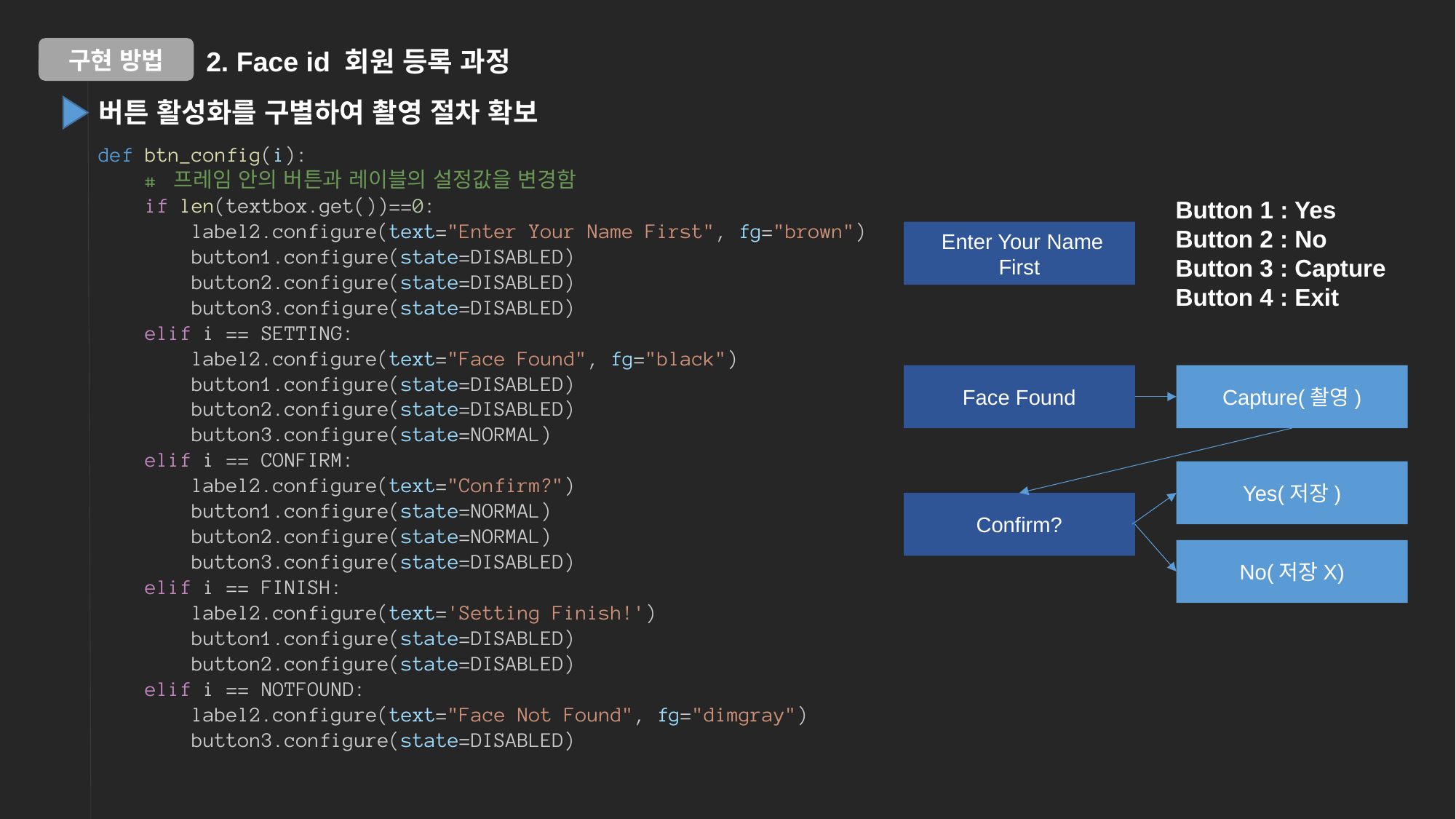

구현 방법
2. Face id 회원 등록 과정
버튼 활성화를 구별하여 촬영 절차 확보

def btn_config(i):
    # 프레임 안의 버튼과 레이블의 설정값을 변경함
    if len(textbox.get())==0:
        label2.configure(text="Enter Your Name First", fg="brown")
        button1.configure(state=DISABLED)
        button2.configure(state=DISABLED)
        button3.configure(state=DISABLED)
    elif i == SETTING:
        label2.configure(text="Face Found", fg="black")
        button1.configure(state=DISABLED)
        button2.configure(state=DISABLED)
        button3.configure(state=NORMAL)
    elif i == CONFIRM:
        label2.configure(text="Confirm?")
        button1.configure(state=NORMAL)
        button2.configure(state=NORMAL)
        button3.configure(state=DISABLED)
    elif i == FINISH:
        label2.configure(text='Setting Finish!')
        button1.configure(state=DISABLED)
        button2.configure(state=DISABLED)
    elif i == NOTFOUND:
        label2.configure(text="Face Not Found", fg="dimgray")
        button3.configure(state=DISABLED)
Button 1 : Yes
Button 2 : No
Button 3 : Capture
Button 4 : Exit
 Enter Your Name First
Capture(촬영)
Face Found
Yes(저장)
Confirm?
No(저장X)